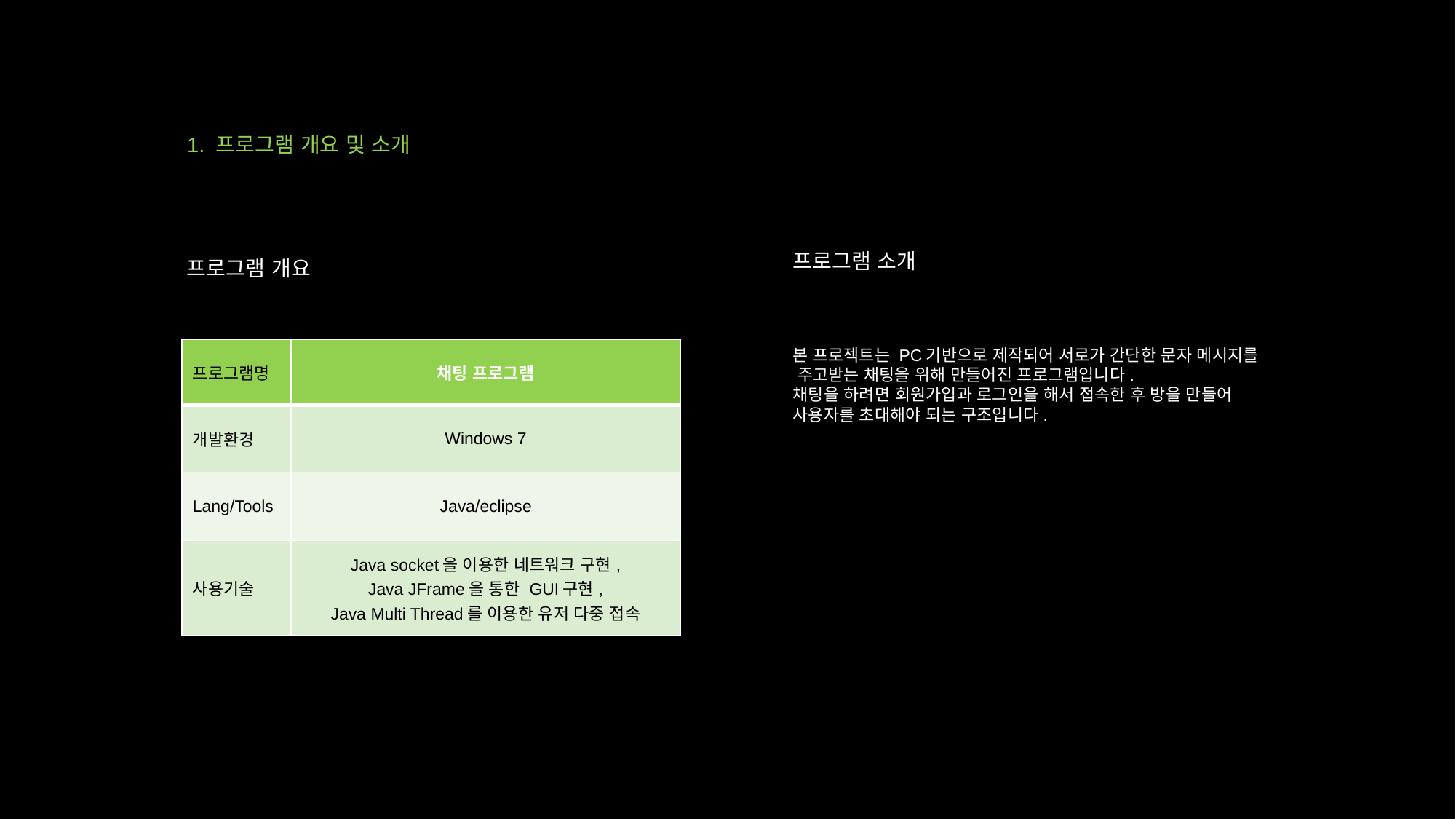

# 1. 프로그램 개요 및 소개
프로그램 소개
프로그램 개요
| 프로그램명 | 채팅 프로그램 |
| --- | --- |
| 개발환경 | Windows 7 |
| Lang/Tools | Java/eclipse |
| 사용기술 | Java socket을 이용한 네트워크 구현, Java JFrame을 통한 GUI구현, Java Multi Thread를 이용한 유저 다중 접속 |
본 프로젝트는 PC기반으로 제작되어 서로가 간단한 문자 메시지를 주고받는 채팅을 위해 만들어진 프로그램입니다.
채팅을 하려면 회원가입과 로그인을 해서 접속한 후 방을 만들어 사용자를 초대해야 되는 구조입니다.